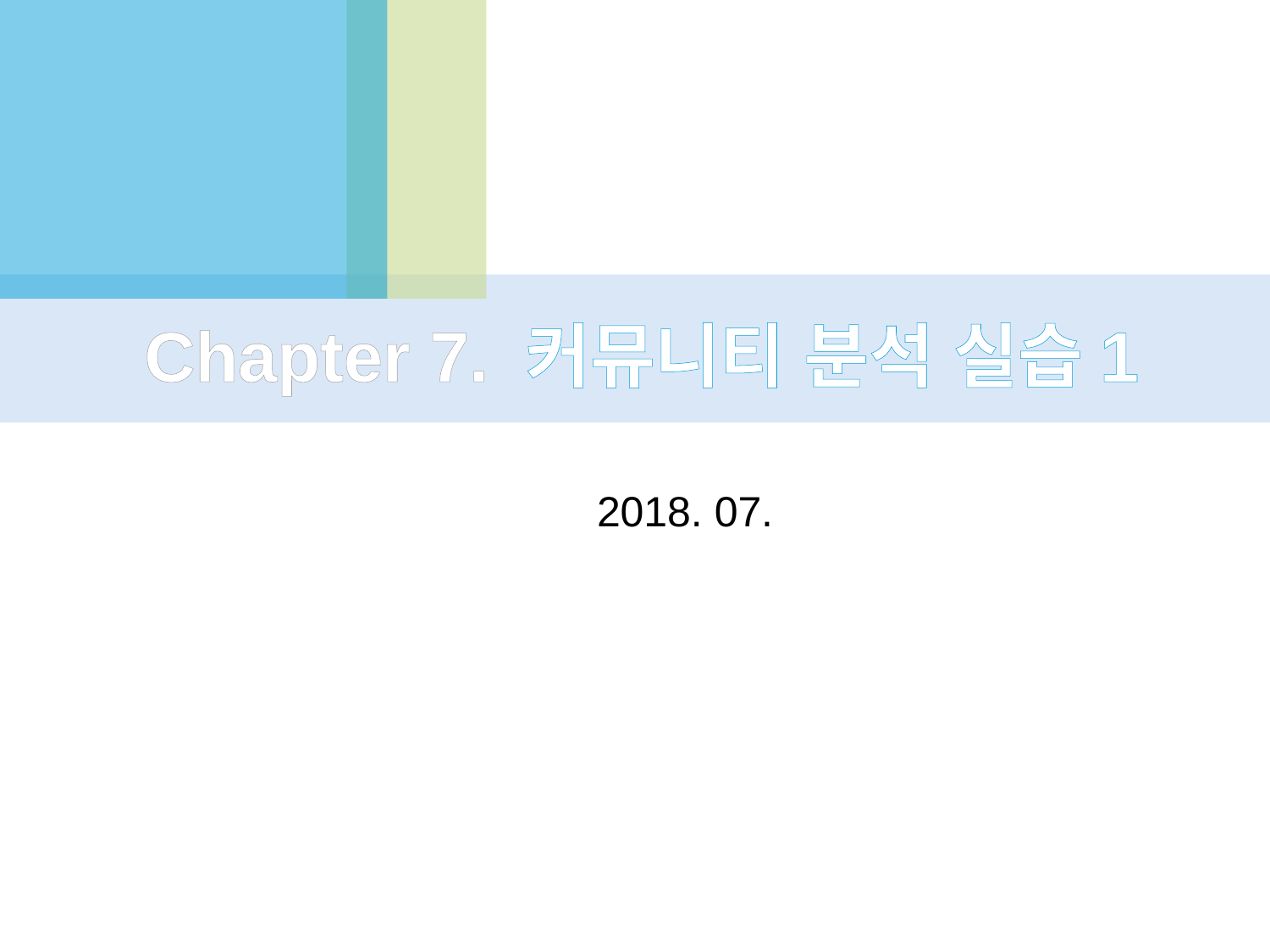

# Chapter 7. 커뮤니티 분석 실습1
2018. 07.